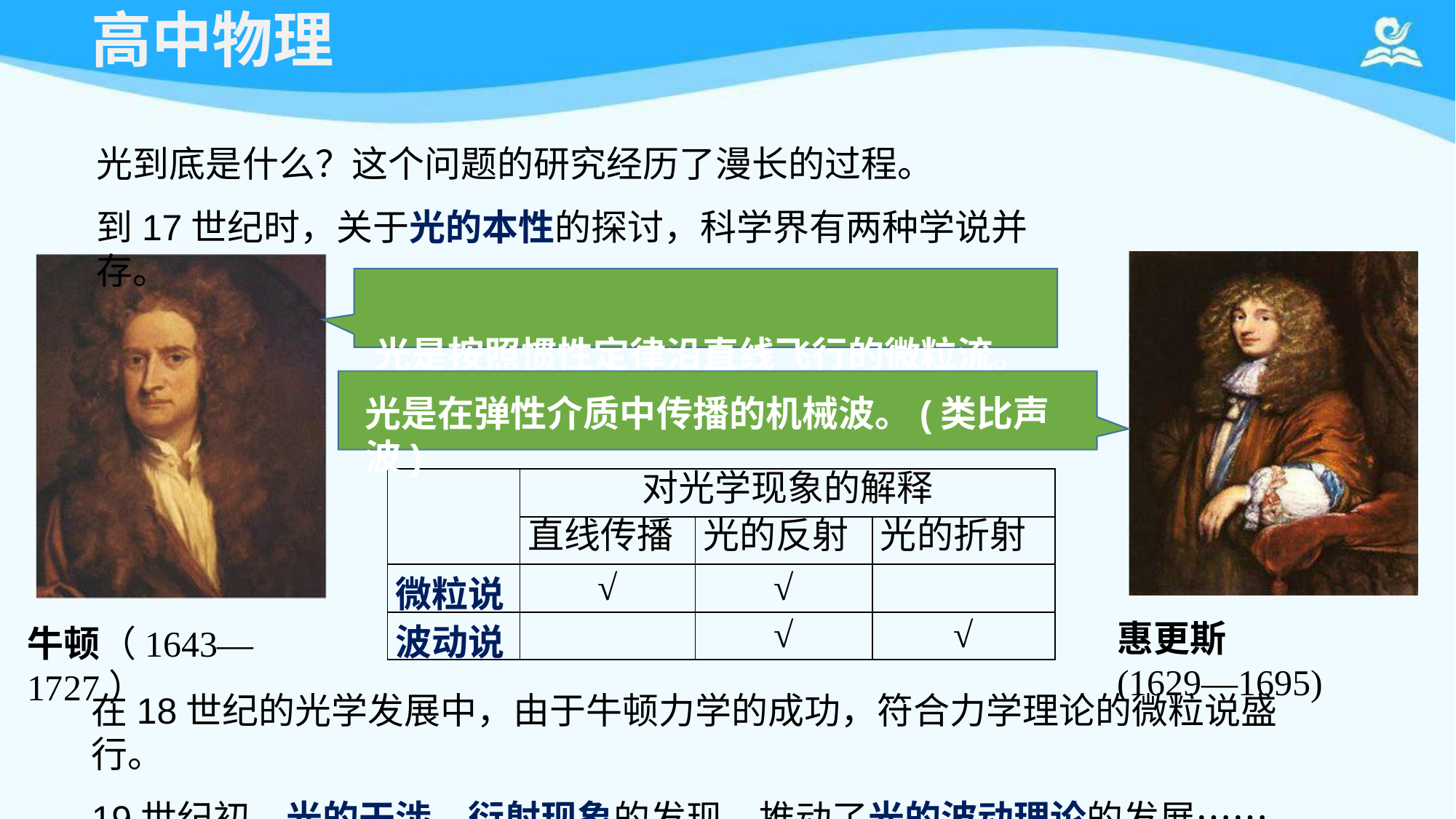

# 高中物理
光到底是什么？这个问题的研究经历了漫长的过程。
到17世纪时，关于光的本性的探讨，科学界有两种学说并存。
光是按照惯性定律沿直线飞行的微粒流。

光是在弹性介质中传播的机械波。(类比声波)
|  | 对光学现象的解释 |  |  |
| --- | --- | --- | --- |
|  | 直线传播 | 光的反射 | 光的折射 |
| 微粒说 | √ | √ |  |
| 波动说 |  | √ | √ |
惠更斯(1629―1695)
牛顿（1643—1727）
在18世纪的光学发展中，由于牛顿力学的成功，符合力学理论的微粒说盛行。
19世纪初，光的干涉、衍射现象的发现，推动了光的波动理论的发展……